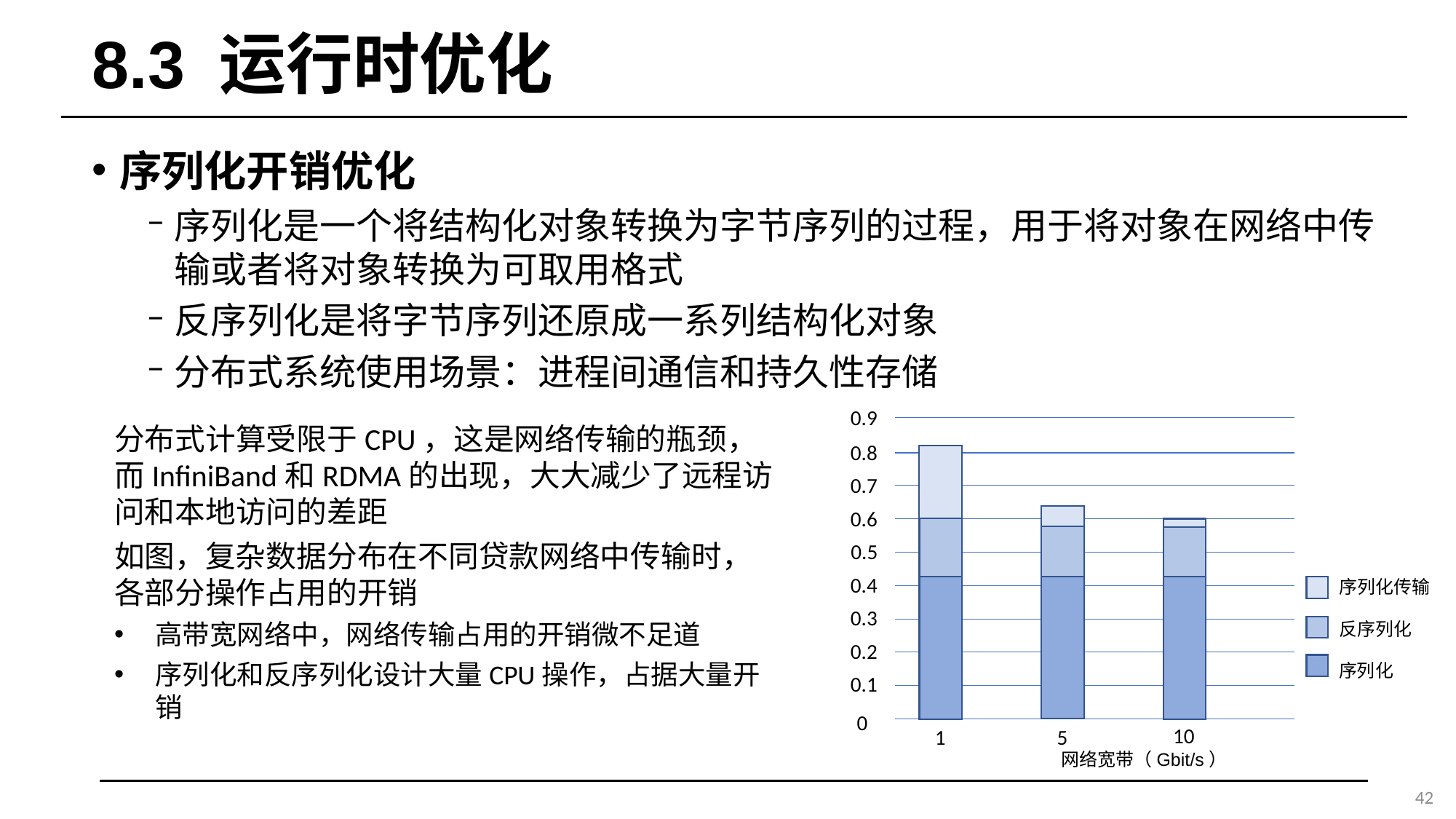

# 8.3 运行时优化
序列化开销优化
序列化是一个将结构化对象转换为字节序列的过程，用于将对象在网络中传输或者将对象转换为可取用格式
反序列化是将字节序列还原成一系列结构化对象
分布式系统使用场景：进程间通信和持久性存储
0.9
0.8

1
0.7
0.6

5

10
0.5
0.4
序列化传输

0.3

反序列化
0.2
序列化

0.1
0
分布式计算受限于CPU，这是网络传输的瓶颈，而InfiniBand和RDMA的出现，大大减少了远程访问和本地访问的差距
如图，复杂数据分布在不同贷款网络中传输时，各部分操作占用的开销
高带宽网络中，网络传输占用的开销微不足道
序列化和反序列化设计大量CPU操作，占据大量开销
网络宽带（Gbit/s）
42